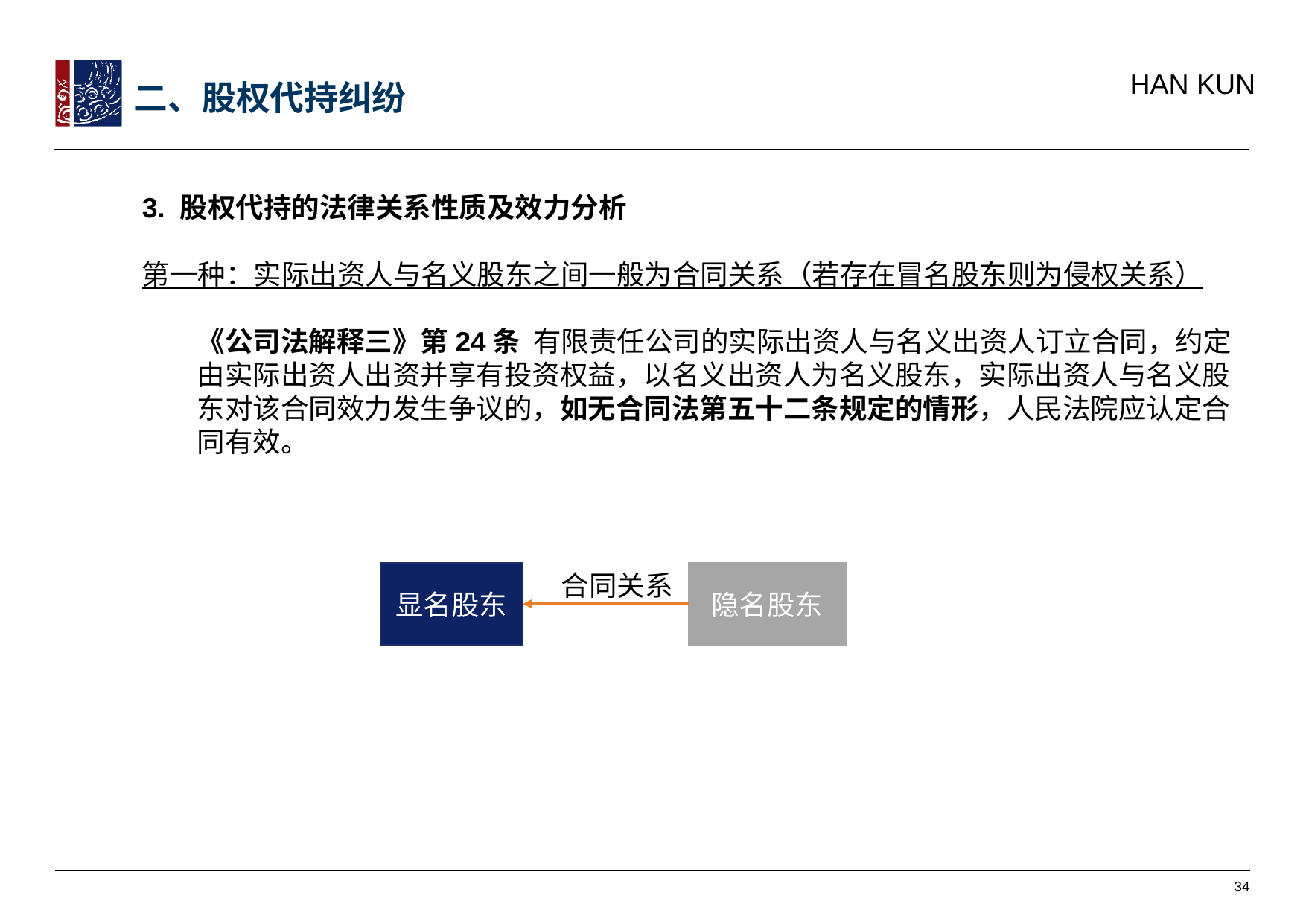

二、股权代持纠纷
3. 股权代持的法律关系性质及效力分析

第一种：实际出资人与名义股东之间一般为合同关系（若存在冒名股东则为侵权关系）

《公司法解释三》第24条  有限责任公司的实际出资人与名义出资人订立合同，约定由实际出资人出资并享有投资权益，以名义出资人为名义股东，实际出资人与名义股东对该合同效力发生争议的，如无合同法第五十二条规定的情形，人民法院应认定合同有效。

显名股东
合同关系
隐名股东